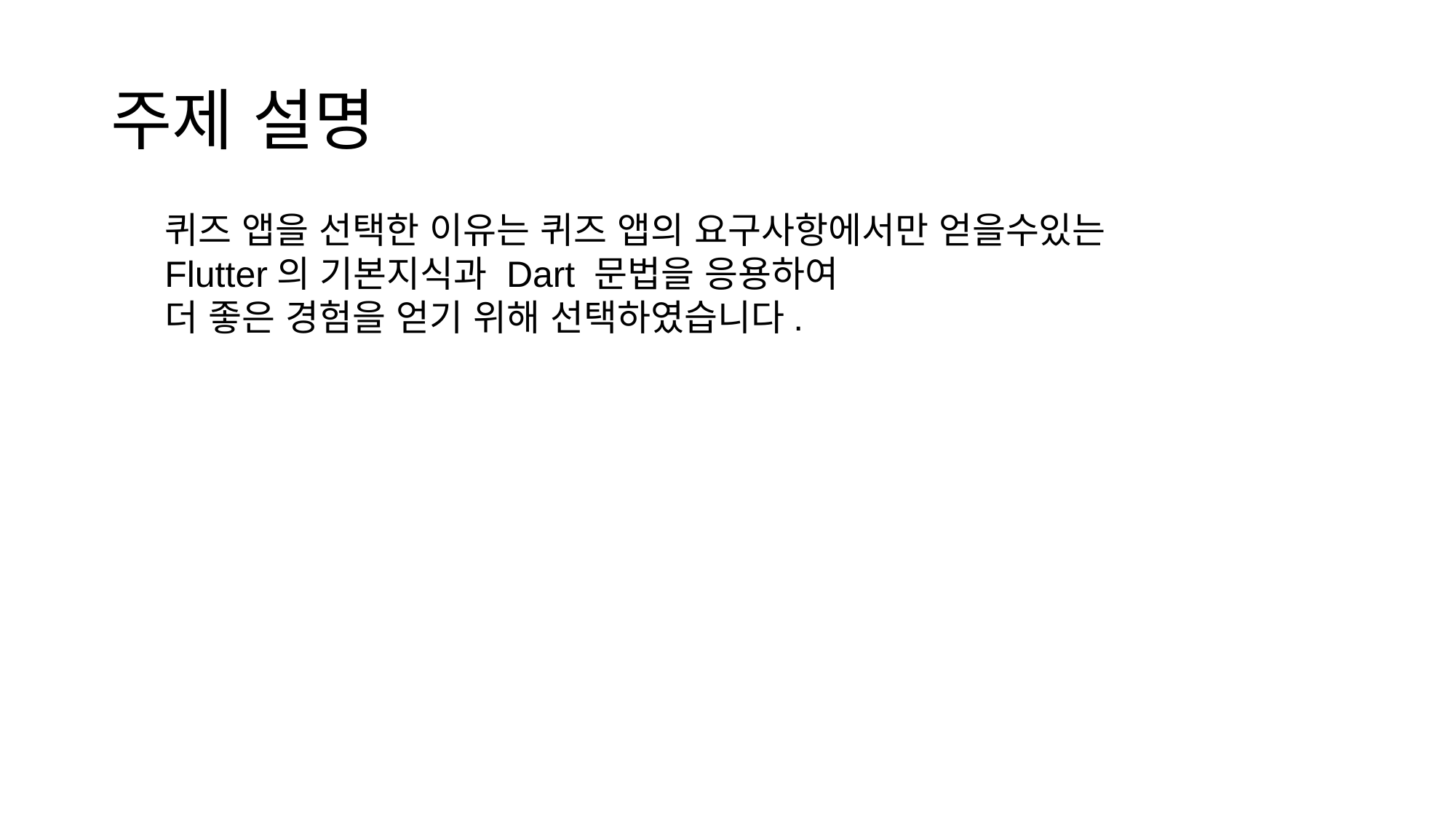

# 주제 설명
퀴즈 앱을 선택한 이유는 퀴즈 앱의 요구사항에서만 얻을수있는
Flutter의 기본지식과 Dart 문법을 응용하여
더 좋은 경험을 얻기 위해 선택하였습니다.